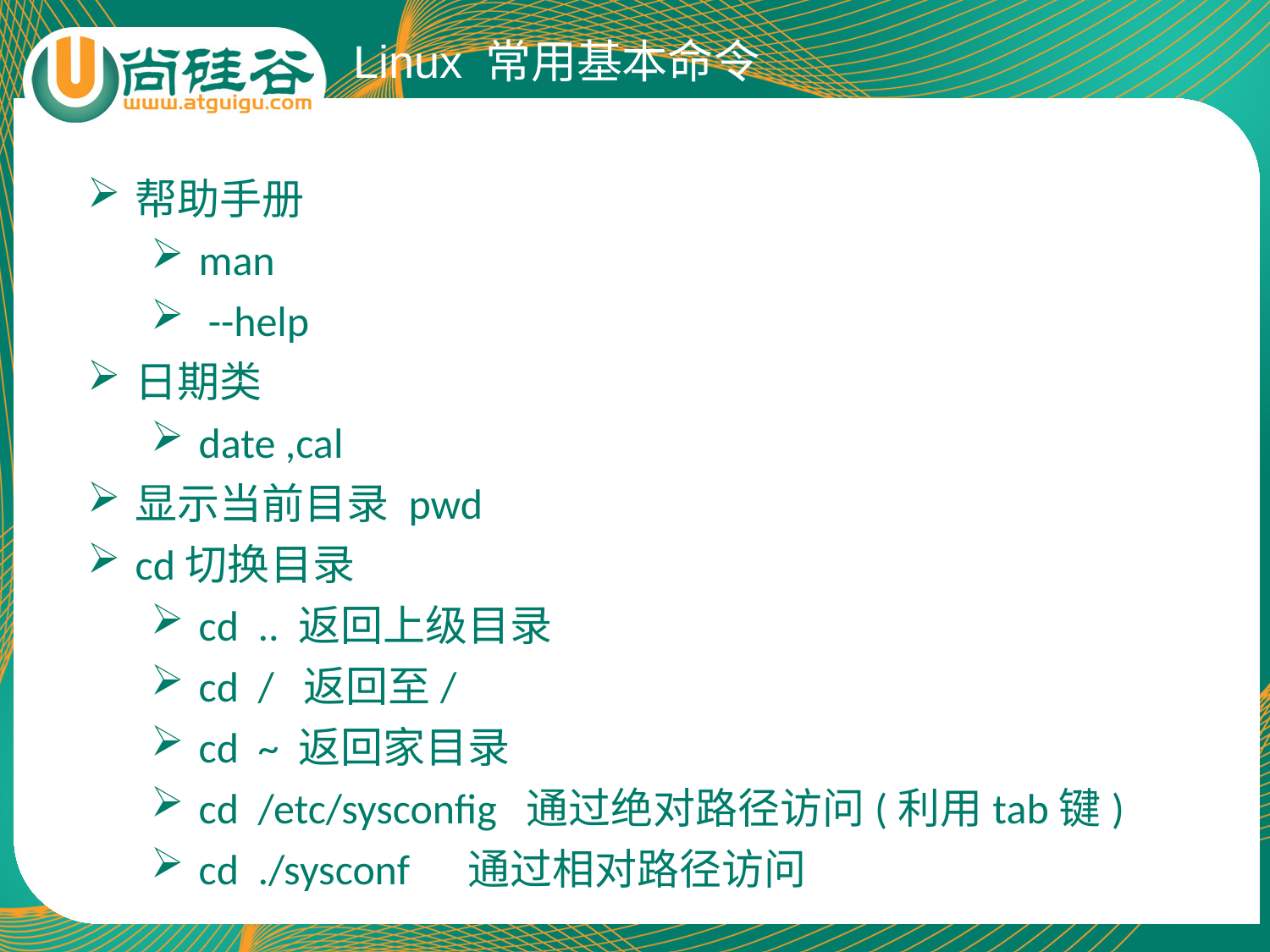

Linux 常用基本命令
帮助手册
man
 --help
日期类
date ,cal
显示当前目录 pwd
cd切换目录
cd  .. 返回上级目录
cd  /  返回至/
cd  ~ 返回家目录
cd  /etc/sysconfig  通过绝对路径访问(利用tab键)
cd  ./sysconf     通过相对路径访问